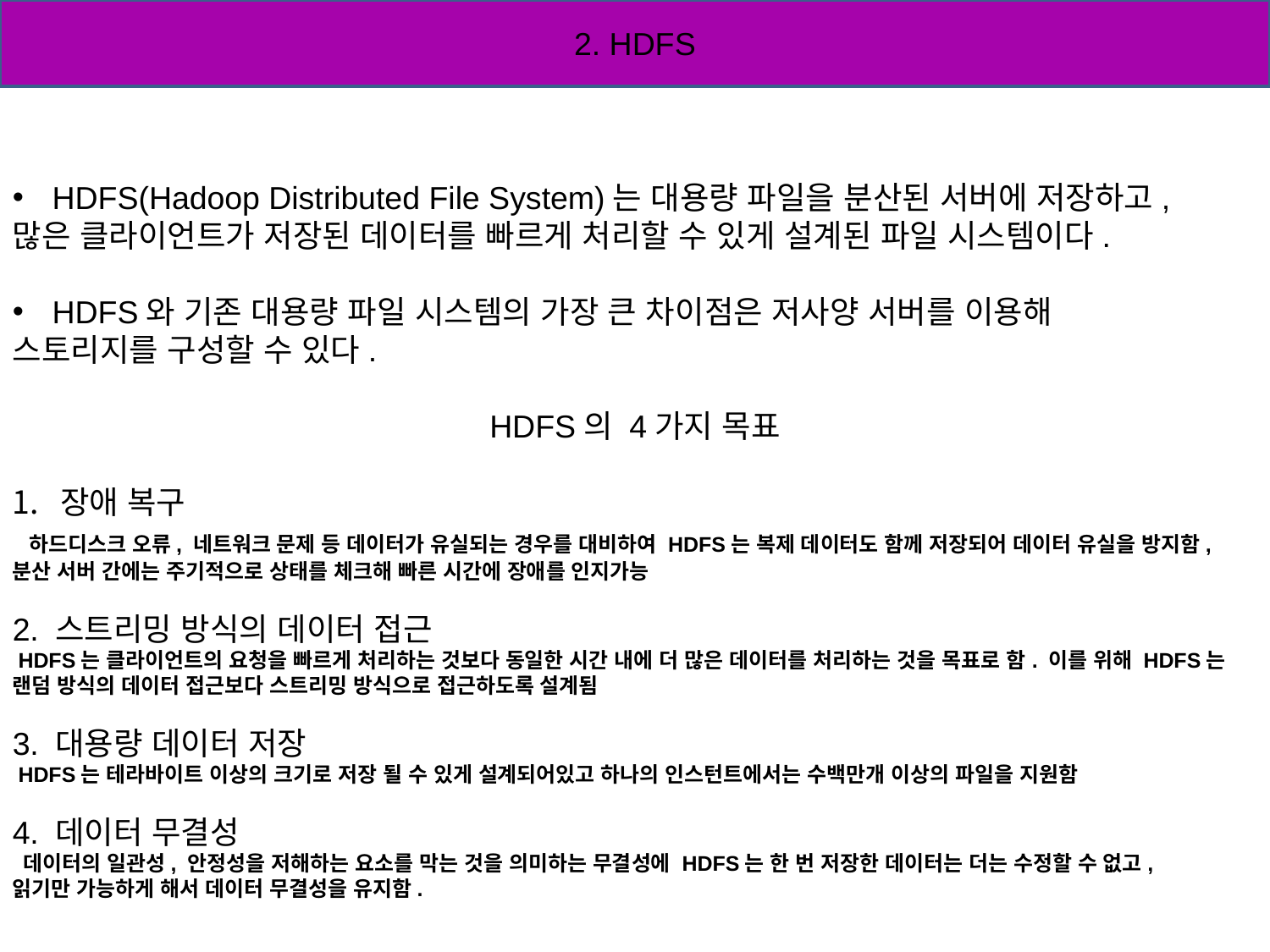

2. HDFS
HDFS(Hadoop Distributed File System)는 대용량 파일을 분산된 서버에 저장하고,
많은 클라이언트가 저장된 데이터를 빠르게 처리할 수 있게 설계된 파일 시스템이다.

HDFS와 기존 대용량 파일 시스템의 가장 큰 차이점은 저사양 서버를 이용해
스토리지를 구성할 수 있다.

HDFS의 4가지 목표

장애 복구
 하드디스크 오류, 네트워크 문제 등 데이터가 유실되는 경우를 대비하여 HDFS는 복제 데이터도 함께 저장되어 데이터 유실을 방지함, 분산 서버 간에는 주기적으로 상태를 체크해 빠른 시간에 장애를 인지가능

2. 스트리밍 방식의 데이터 접근
 HDFS는 클라이언트의 요청을 빠르게 처리하는 것보다 동일한 시간 내에 더 많은 데이터를 처리하는 것을 목표로 함. 이를 위해 HDFS는 랜덤 방식의 데이터 접근보다 스트리밍 방식으로 접근하도록 설계됨

3. 대용량 데이터 저장
 HDFS는 테라바이트 이상의 크기로 저장 될 수 있게 설계되어있고 하나의 인스턴트에서는 수백만개 이상의 파일을 지원함

4. 데이터 무결성
 데이터의 일관성, 안정성을 저해하는 요소를 막는 것을 의미하는 무결성에 HDFS는 한 번 저장한 데이터는 더는 수정할 수 없고,
읽기만 가능하게 해서 데이터 무결성을 유지함.